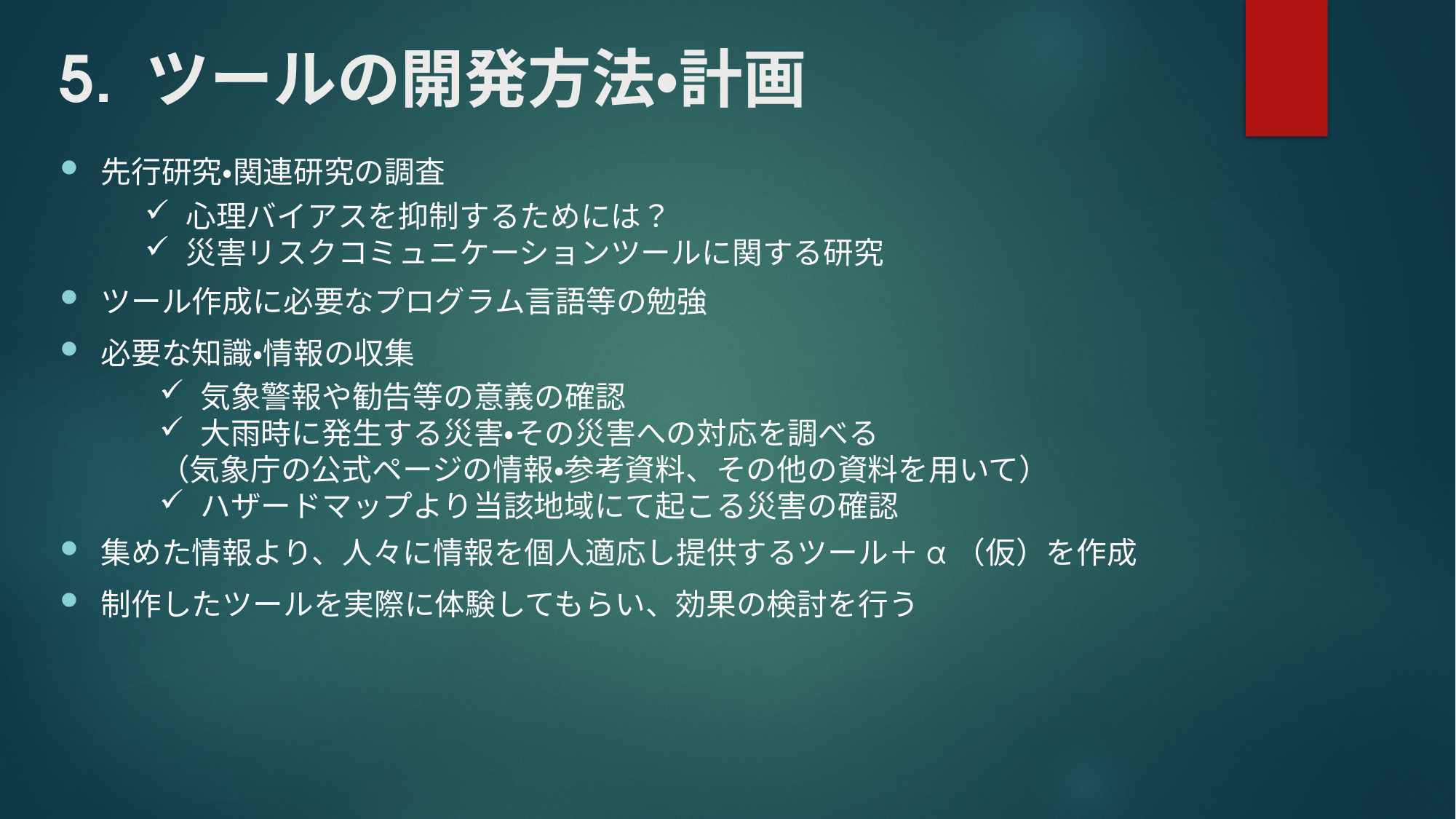

# 5. ツールの開発方法・計画
先行研究・関連研究の調査

ツール作成に必要なプログラム言語等の勉強
必要な知識・情報の収集

集めた情報より、人々に情報を個人適応し提供するツール＋α（仮）を作成
制作したツールを実際に体験してもらい、効果の検討を行う
心理バイアスを抑制するためには？
災害リスクコミュニケーションツールに関する研究
気象警報や勧告等の意義の確認
大雨時に発生する災害・その災害への対応を調べる
（気象庁の公式ページの情報・参考資料、その他の資料を用いて）
ハザードマップより当該地域にて起こる災害の確認